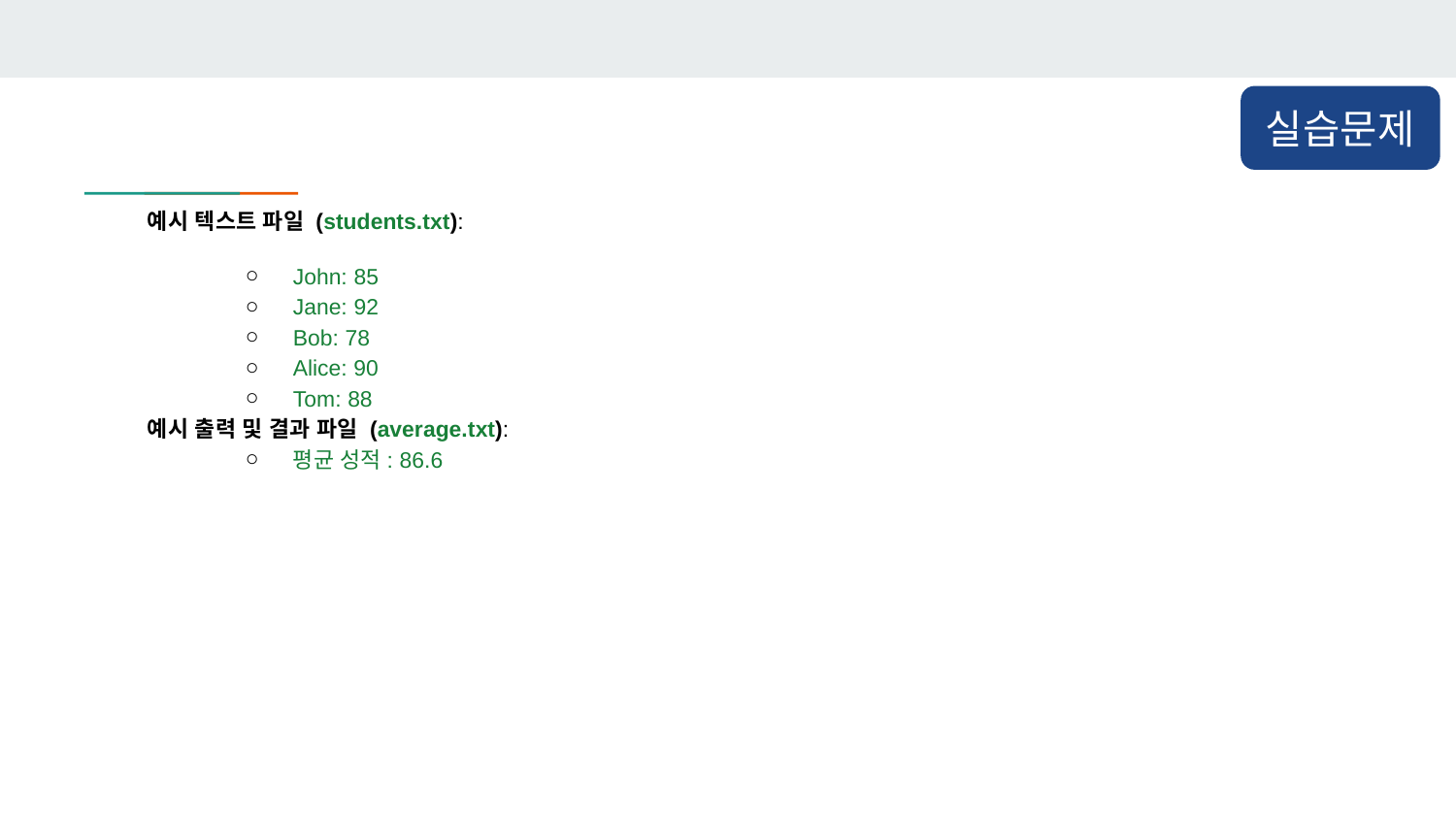

실습문제
예시 텍스트 파일 (students.txt):
John: 85
Jane: 92
Bob: 78
Alice: 90
Tom: 88
예시 출력 및 결과 파일 (average.txt):
평균 성적: 86.6

​